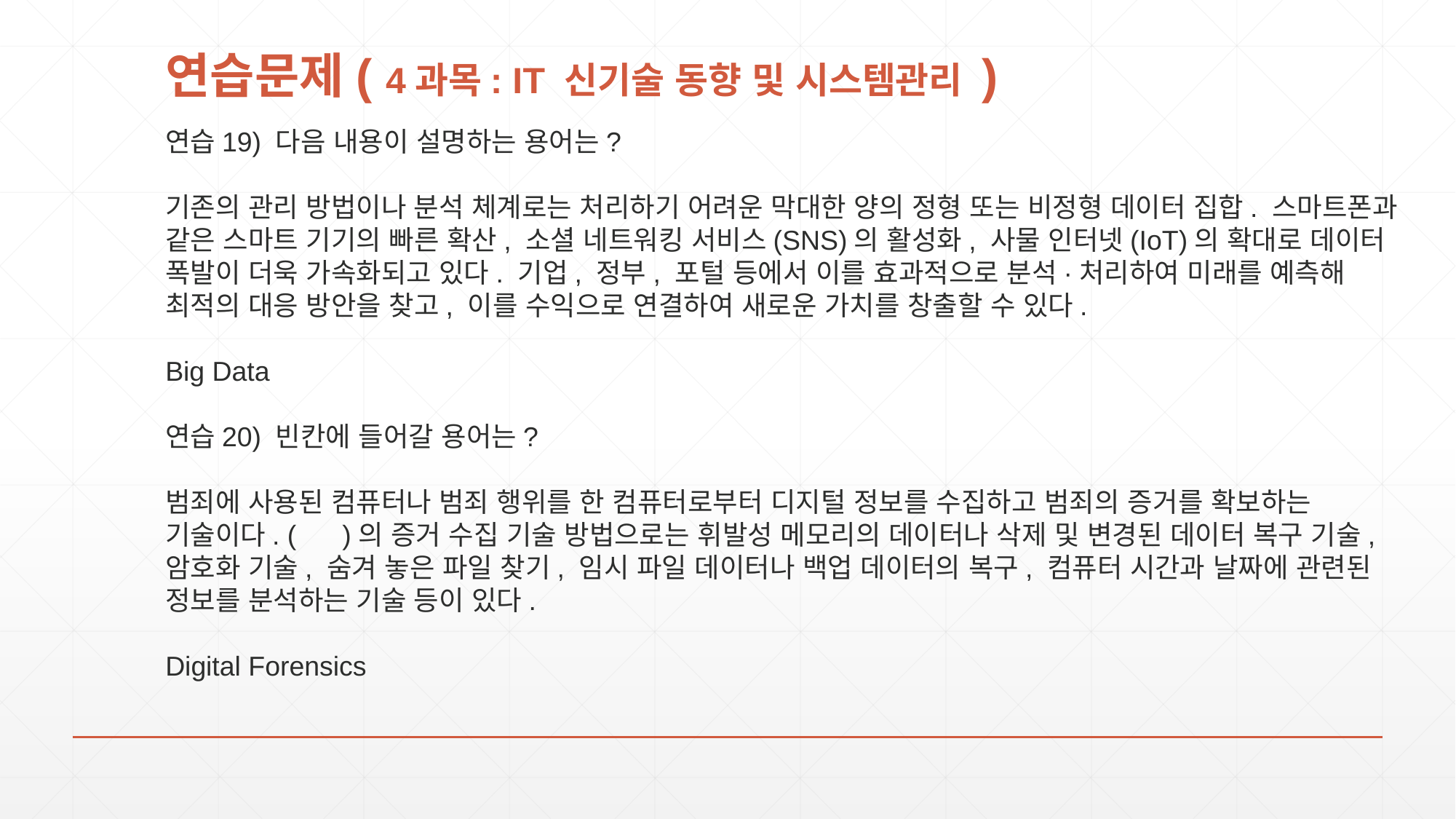

# 연습문제( 4과목: IT 신기술 동향 및 시스템관리 )
연습19) 다음 내용이 설명하는 용어는?

기존의 관리 방법이나 분석 체계로는 처리하기 어려운 막대한 양의 정형 또는 비정형 데이터 집합. 스마트폰과 같은 스마트 기기의 빠른 확산, 소셜 네트워킹 서비스(SNS)의 활성화, 사물 인터넷(IoT)의 확대로 데이터 폭발이 더욱 가속화되고 있다. 기업, 정부, 포털 등에서 이를 효과적으로 분석·처리하여 미래를 예측해 최적의 대응 방안을 찾고, 이를 수익으로 연결하여 새로운 가치를 창출할 수 있다.

Big Data

연습20) 빈칸에 들어갈 용어는?

범죄에 사용된 컴퓨터나 범죄 행위를 한 컴퓨터로부터 디지털 정보를 수집하고 범죄의 증거를 확보하는 기술이다. (      )의 증거 수집 기술 방법으로는 휘발성 메모리의 데이터나 삭제 및 변경된 데이터 복구 기술, 암호화 기술, 숨겨 놓은 파일 찾기, 임시 파일 데이터나 백업 데이터의 복구, 컴퓨터 시간과 날짜에 관련된 정보를 분석하는 기술 등이 있다.

Digital Forensics